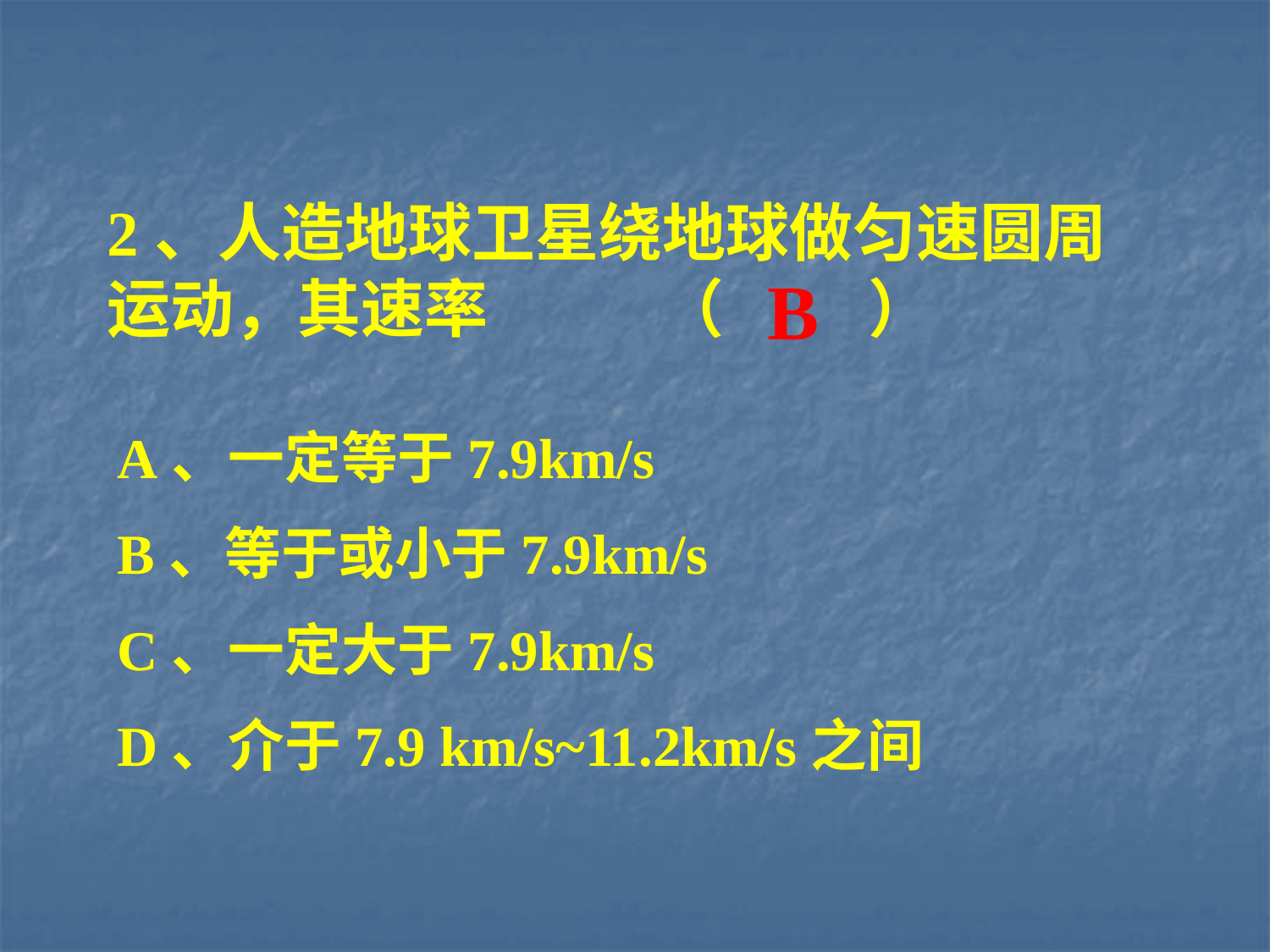

2、人造地球卫星绕地球做匀速圆周运动，其速率            （          ）
B
A、一定等于7.9km/s
B、等于或小于7.9km/s
C、一定大于7.9km/s
D、介于7.9 km/s~11.2km/s之间